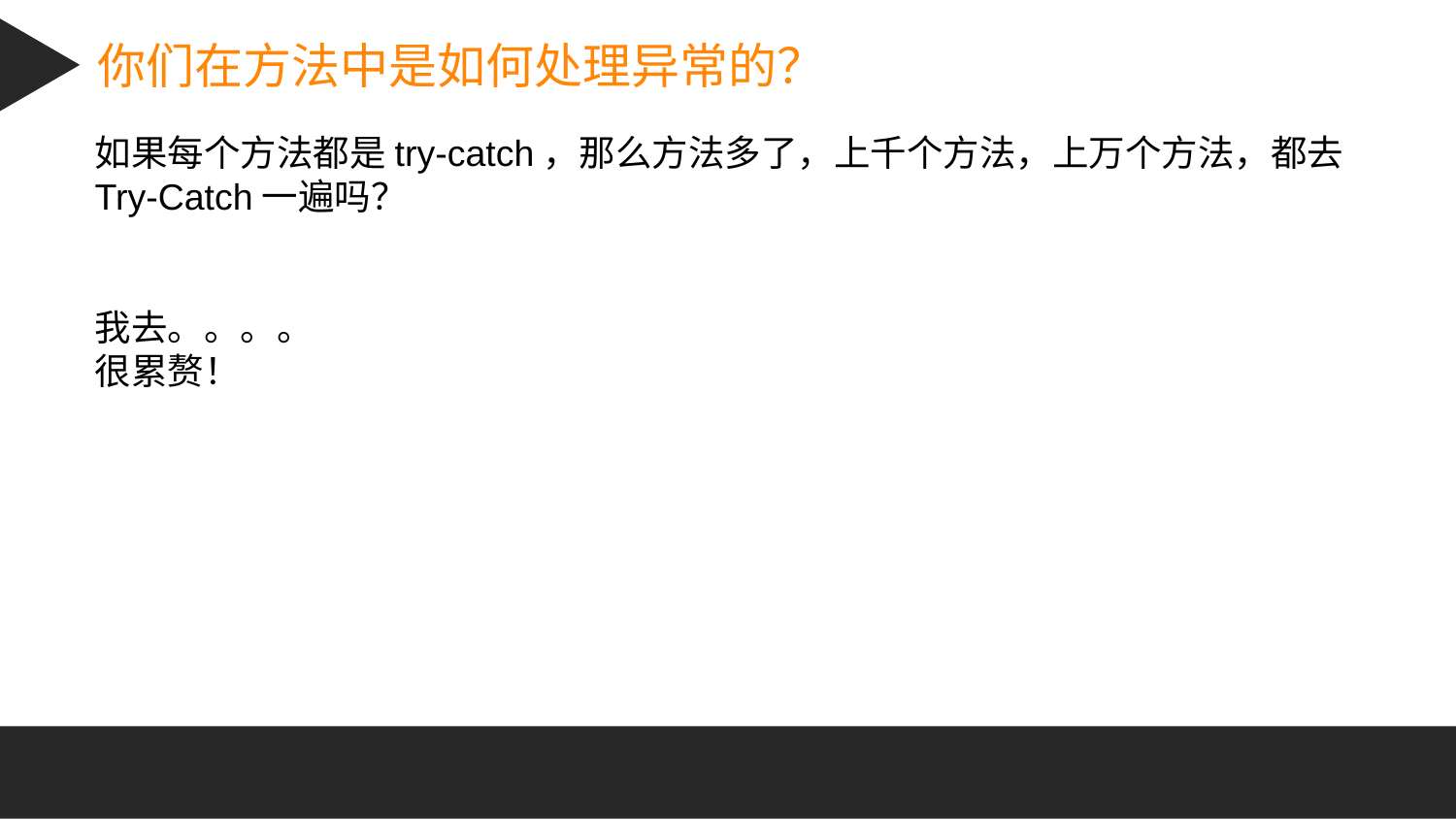

你们在方法中是如何处理异常的？
如果每个方法都是try-catch，那么方法多了，上千个方法，上万个方法，都去
Try-Catch一遍吗？

我去。。。。
很累赘！